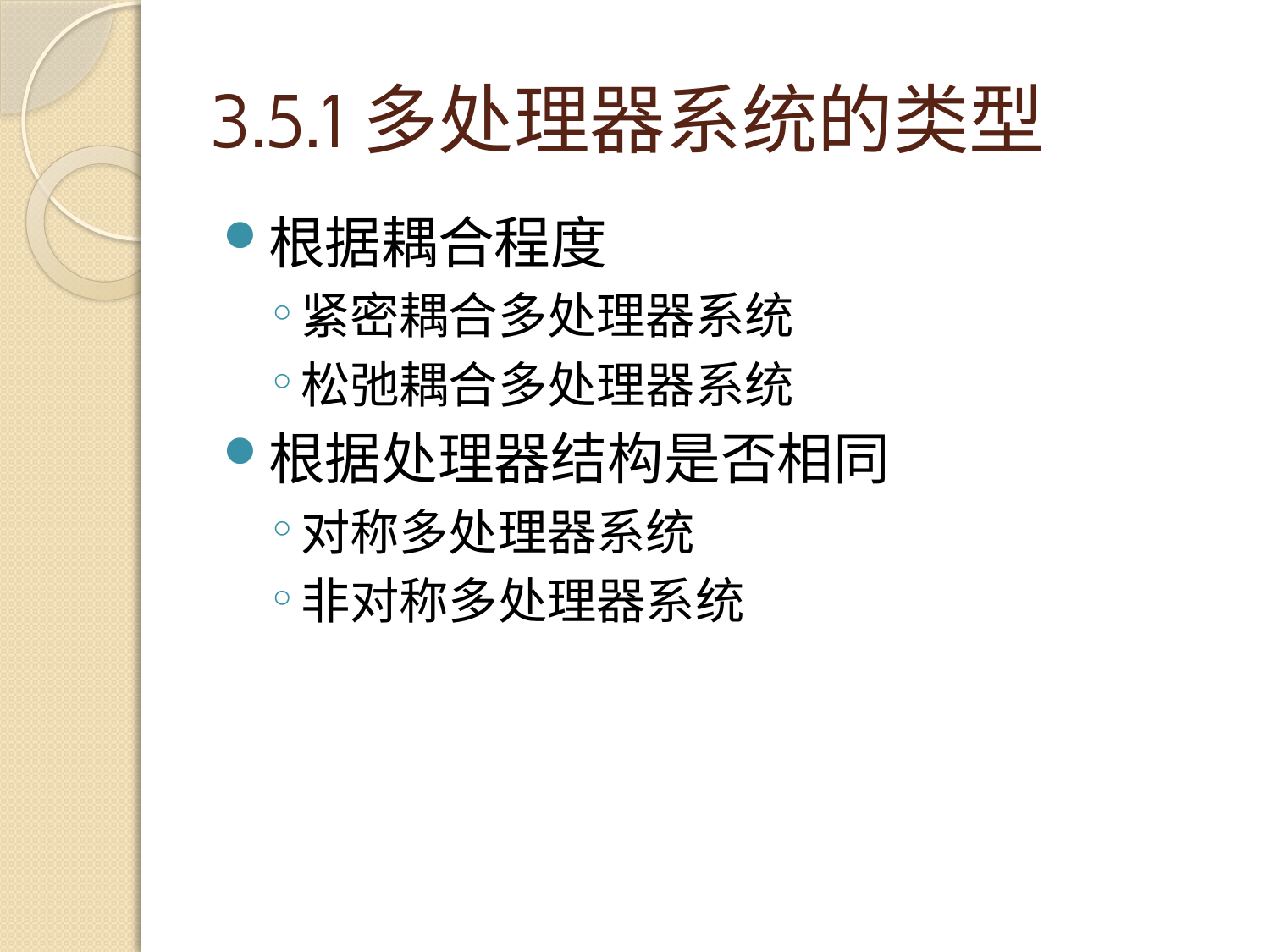

# 3.5.1多处理器系统的类型
根据耦合程度
紧密耦合多处理器系统
松弛耦合多处理器系统
根据处理器结构是否相同
对称多处理器系统
非对称多处理器系统